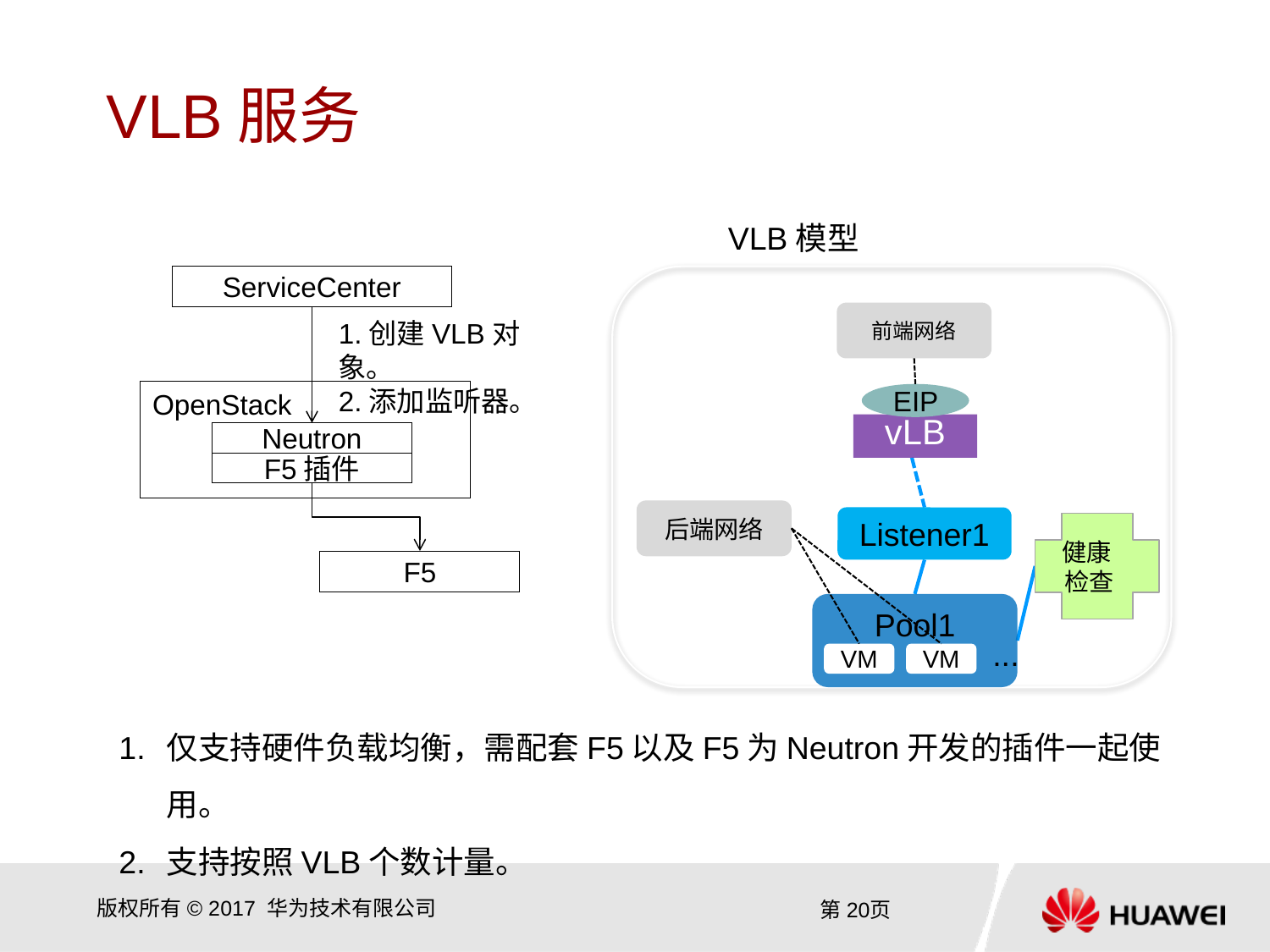

# VLB服务
VLB模型
ServiceCenter

前端网络
EIP
vLB
后端网络
Listener1
  健康
  检查
Pool1
VM
VM
...
1.创建VLB对象。
2.添加监听器。
OpenStack
Neutron
F5插件
F5
仅支持硬件负载均衡，需配套F5以及F5为Neutron开发的插件一起使用。
支持按照VLB个数计量。